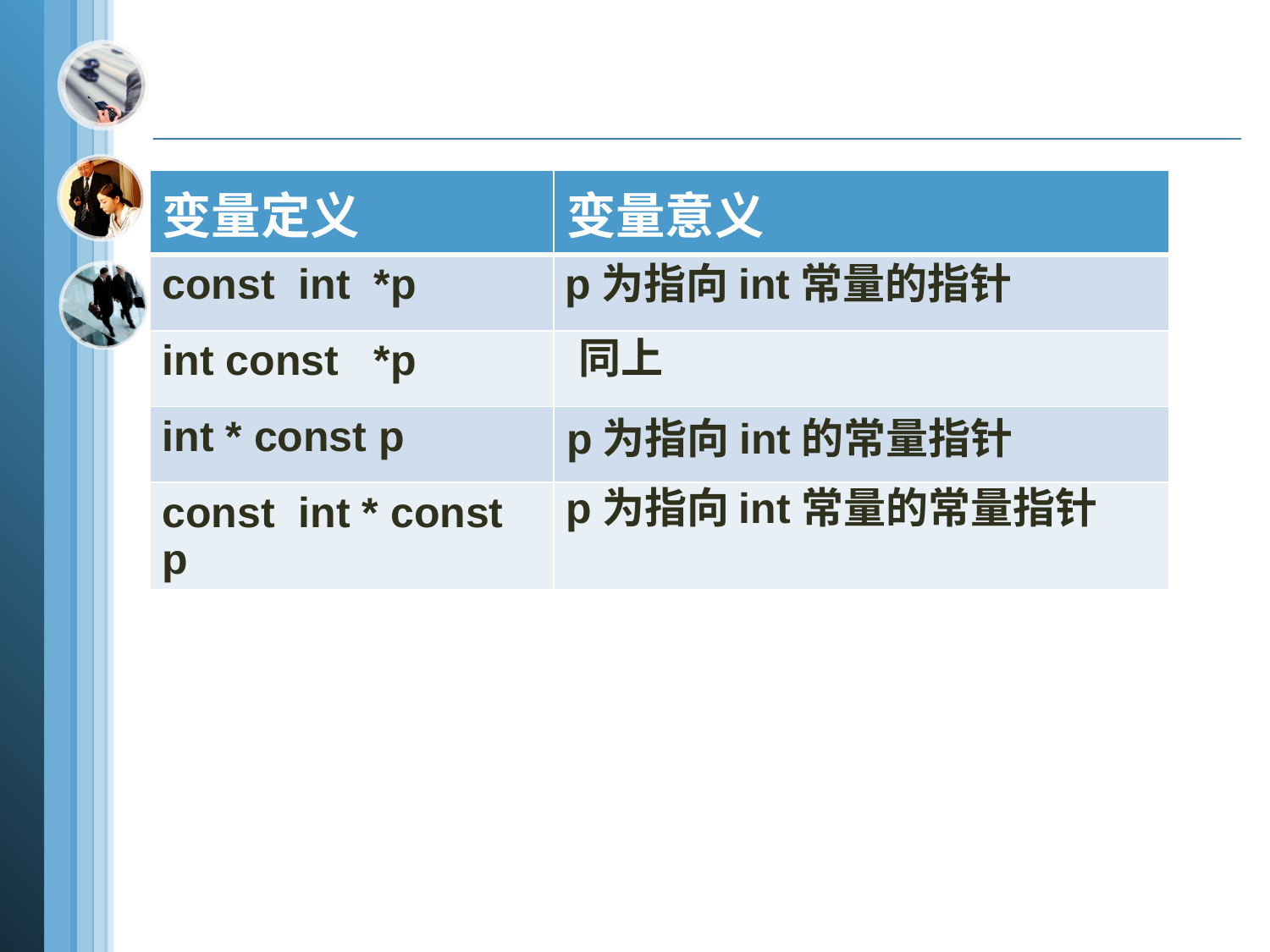

| 变量定义 | 变量意义 |
| --- | --- |
| const int \*p |  |
| int const \*p |  |
| int \* const p |  |
| const int \* const p |  |
p为指向int常量的指针
同上
p为指向int的常量指针
p为指向int常量的常量指针